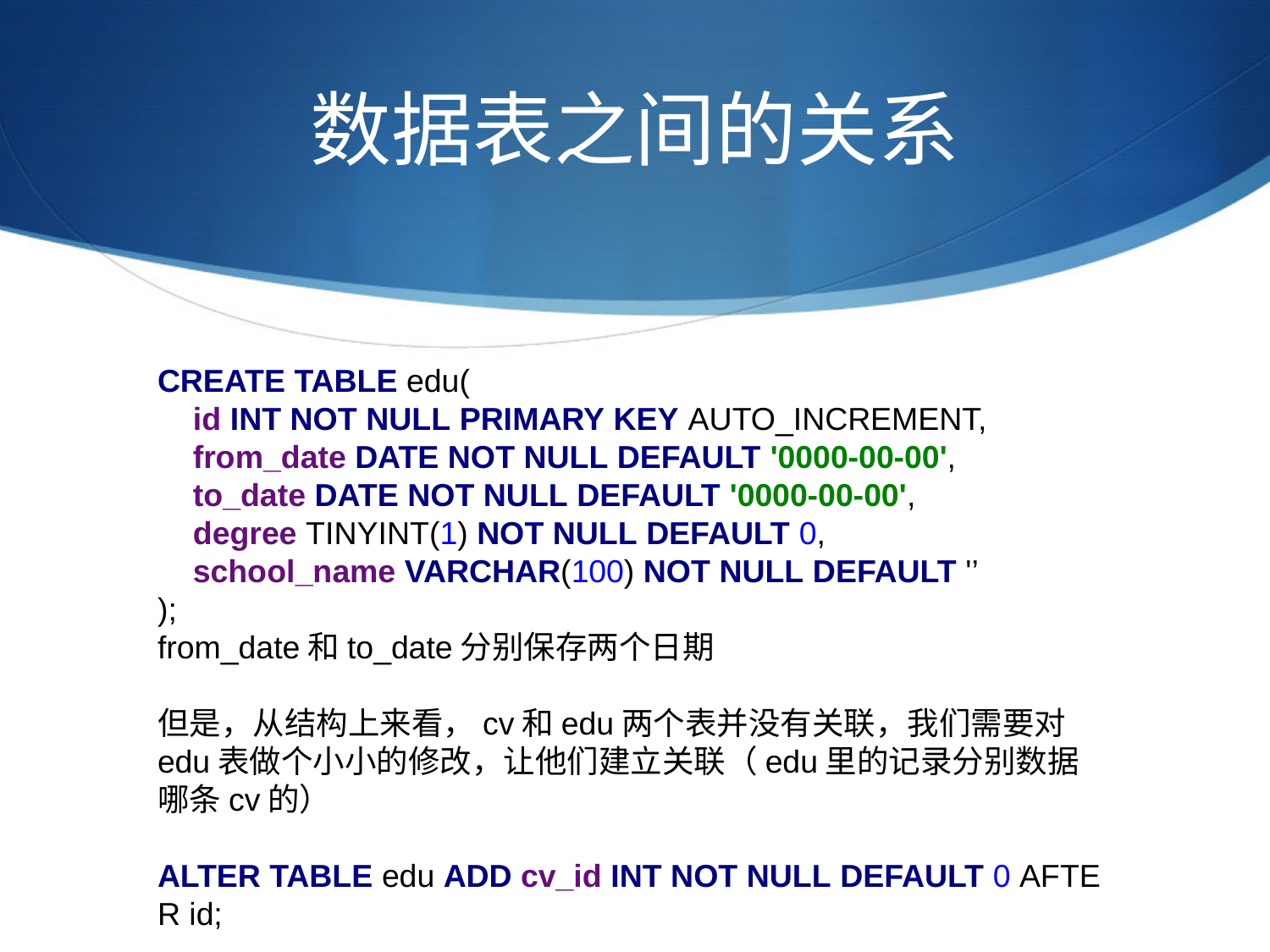

# 数据表之间的关系
CREATE TABLE edu( 
    id INT NOT NULL PRIMARY KEY AUTO_INCREMENT, 
    from_date DATE NOT NULL DEFAULT '0000-00-00', 
    to_date DATE NOT NULL DEFAULT '0000-00-00', 
    degree TINYINT(1) NOT NULL DEFAULT 0,
    school_name VARCHAR(100) NOT NULL DEFAULT '’
);
from_date和to_date分别保存两个日期

但是，从结构上来看，cv和edu两个表并没有关联，我们需要对edu表做个小小的修改，让他们建立关联（edu里的记录分别数据哪条cv的）

ALTER TABLE edu ADD cv_id INT NOT NULL DEFAULT 0 AFTER id;